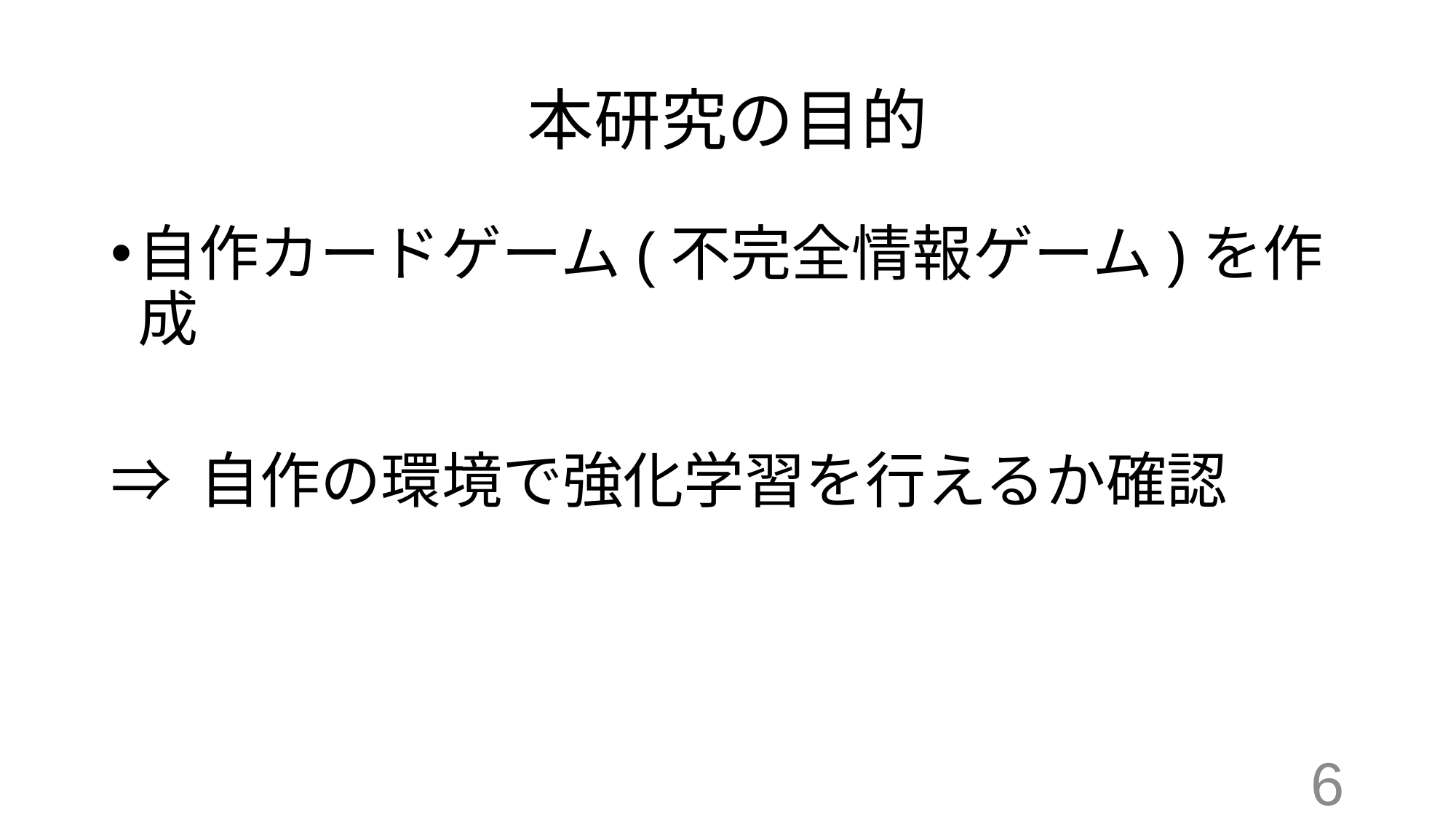

# 本研究の目的
自作カードゲーム(不完全情報ゲーム)を作成

⇒ 自作の環境で強化学習を行えるか確認

6